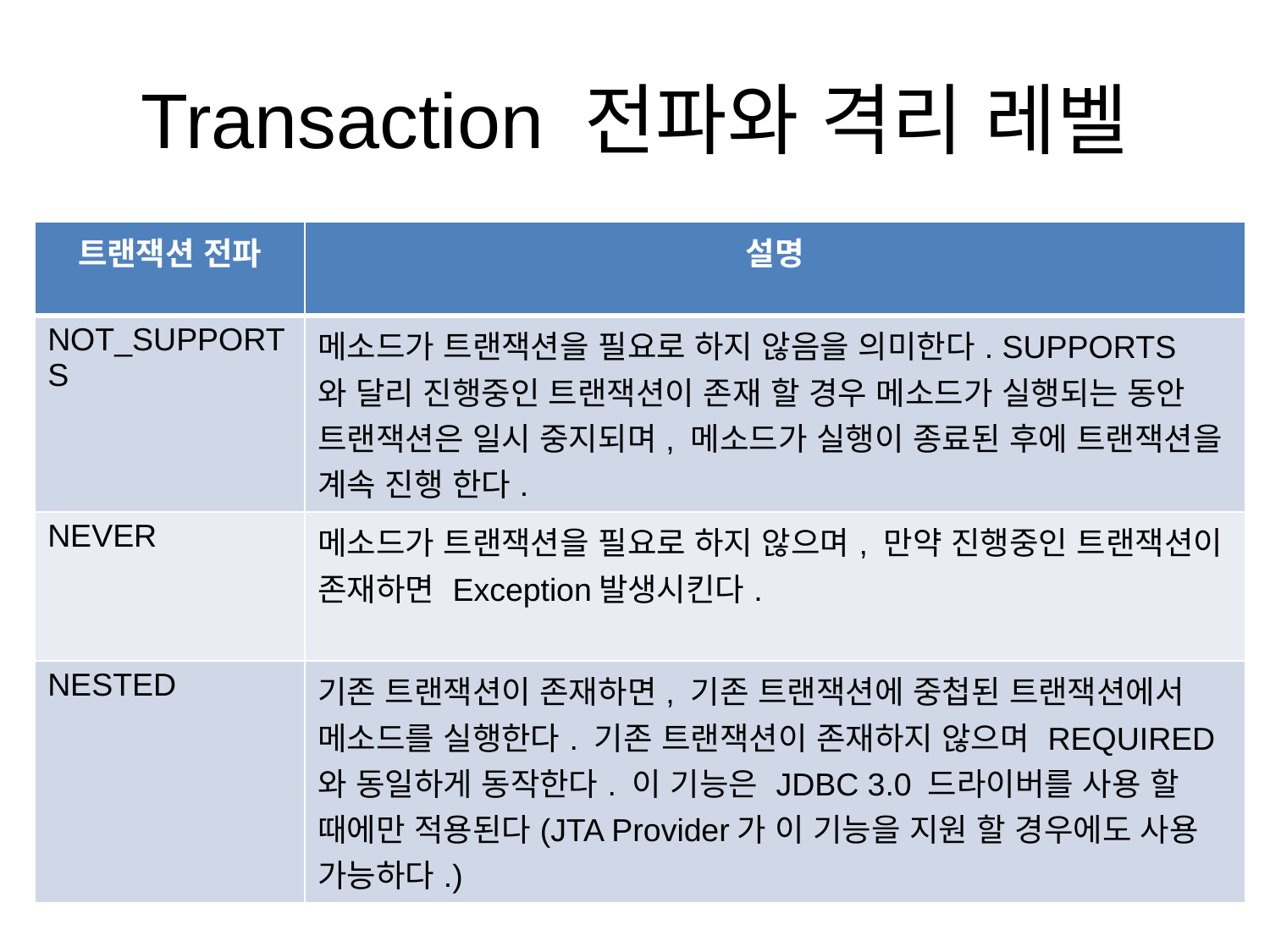

# Transaction 전파와 격리 레벨
| 트랜잭션 전파 | 설명 |
| --- | --- |
| NOT\_SUPPORTS | 메소드가 트랜잭션을 필요로 하지 않음을 의미한다. SUPPORTS 와 달리 진행중인 트랜잭션이 존재 할 경우 메소드가 실행되는 동안 트랜잭션은 일시 중지되며, 메소드가 실행이 종료된 후에 트랜잭션을 계속 진행 한다. |
| NEVER | 메소드가 트랜잭션을 필요로 하지 않으며, 만약 진행중인 트랜잭션이 존재하면 Exception발생시킨다. |
| NESTED | 기존 트랜잭션이 존재하면, 기존 트랜잭션에 중첩된 트랜잭션에서 메소드를 실행한다. 기존 트랜잭션이 존재하지 않으며 REQUIRED와 동일하게 동작한다. 이 기능은 JDBC 3.0 드라이버를 사용 할 때에만 적용된다(JTA Provider가 이 기능을 지원 할 경우에도 사용 가능하다.) |